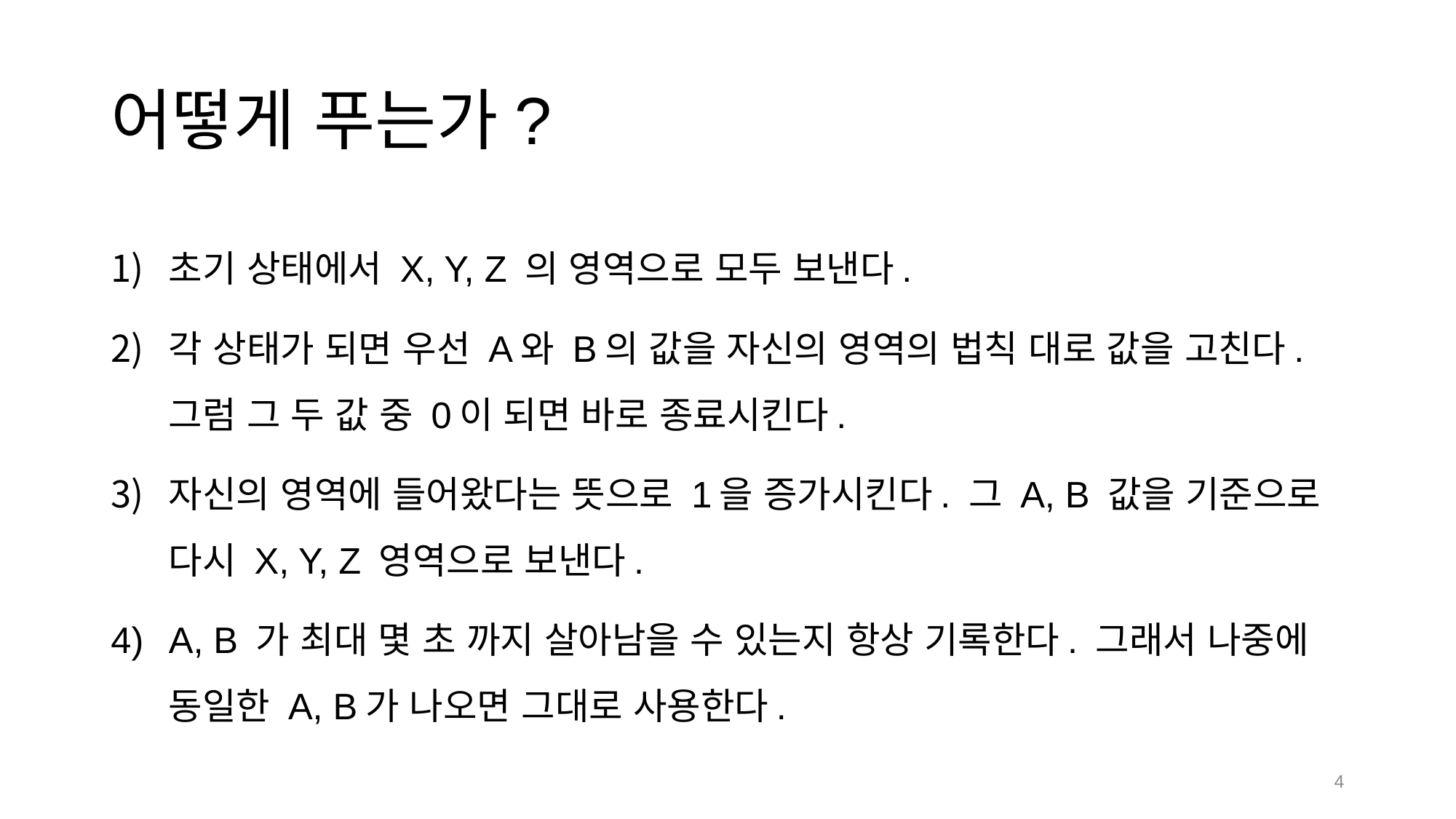

# 어떻게 푸는가?
초기 상태에서 X, Y, Z 의 영역으로 모두 보낸다.
각 상태가 되면 우선 A와 B의 값을 자신의 영역의 법칙 대로 값을 고친다. 그럼 그 두 값 중 0이 되면 바로 종료시킨다.
자신의 영역에 들어왔다는 뜻으로 1을 증가시킨다. 그 A, B 값을 기준으로 다시 X, Y, Z 영역으로 보낸다.
A, B 가 최대 몇 초 까지 살아남을 수 있는지 항상 기록한다. 그래서 나중에 동일한 A, B가 나오면 그대로 사용한다.
4